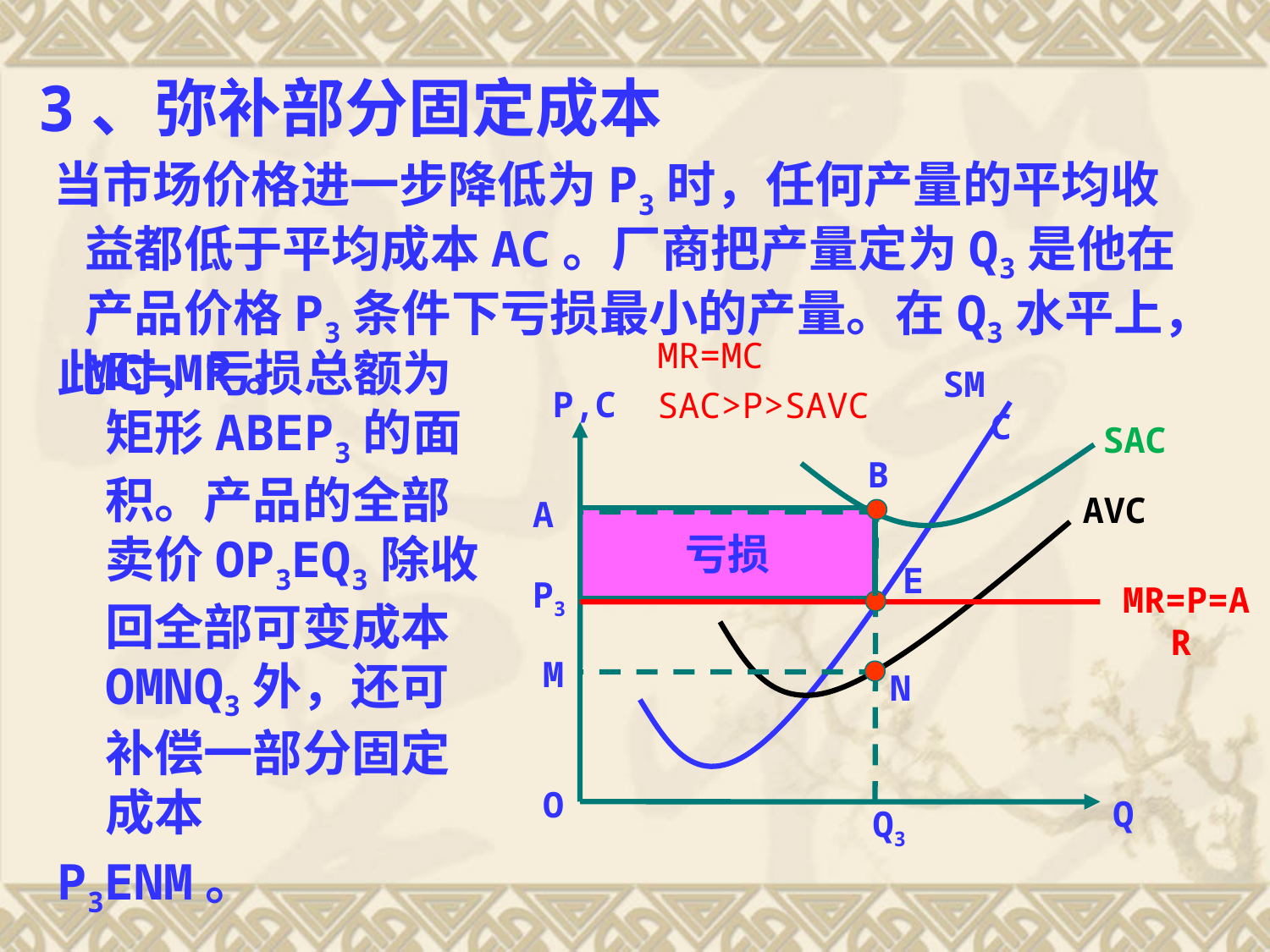

3、弥补部分固定成本
 当市场价格进一步降低为P3时，任何产量的平均收益都低于平均成本AC。厂商把产量定为Q3是他在产品价格P3条件下亏损最小的产量。在Q3水平上，MC=MR。
MR=MC
SAC>P>SAVC
此时，亏损总额为矩形ABEP3的面积。产品的全部卖价OP3EQ3除收回全部可变成本OMNQ3外，还可补偿一部分固定成本
P3ENM。
SMC
P,C

SAC

B
AVC
A

亏损

E
P3
MR=P=AR

M

N

O
Q
Q3